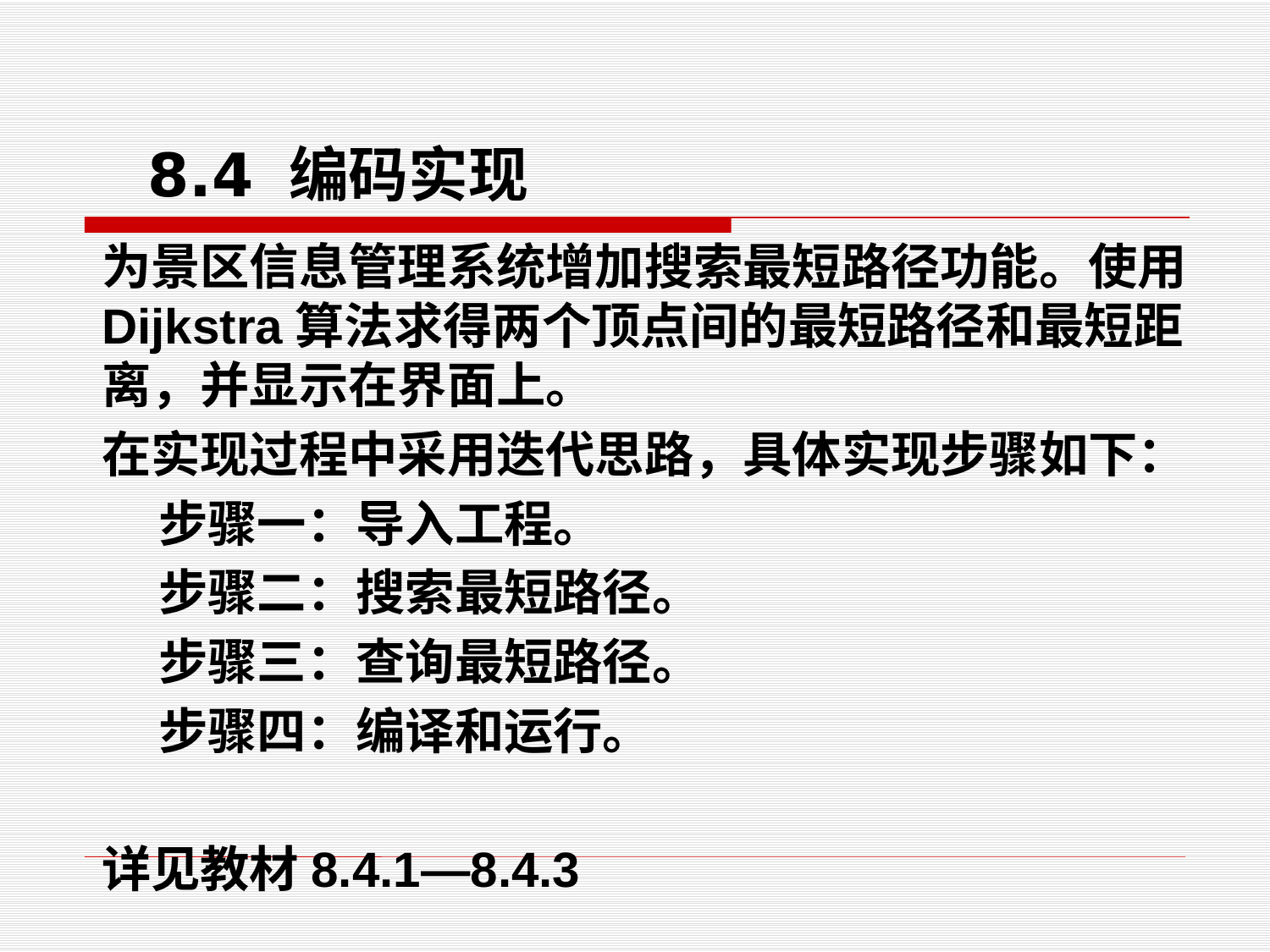

8.4 编码实现
# 为景区信息管理系统增加搜索最短路径功能。使用Dijkstra算法求得两个顶点间的最短路径和最短距离，并显示在界面上。
在实现过程中采用迭代思路，具体实现步骤如下：
    步骤一：导入工程。
    步骤二：搜索最短路径。
    步骤三：查询最短路径。
    步骤四：编译和运行。

详见教材8.4.1—8.4.3